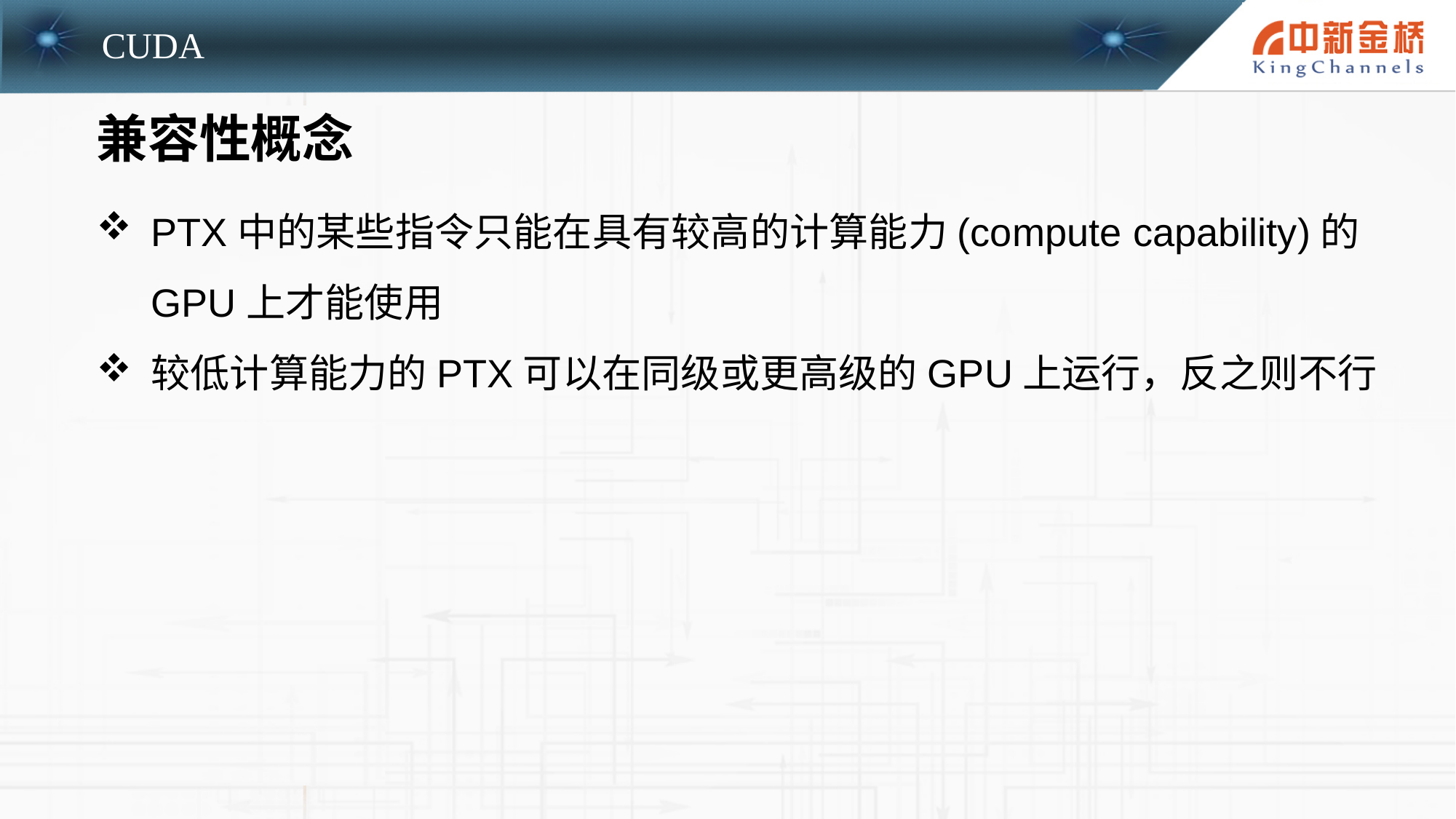

兼容性概念
PTX中的某些指令只能在具有较高的计算能力(compute capability)的GPU上才能使用
较低计算能力的PTX可以在同级或更高级的GPU上运行，反之则不行